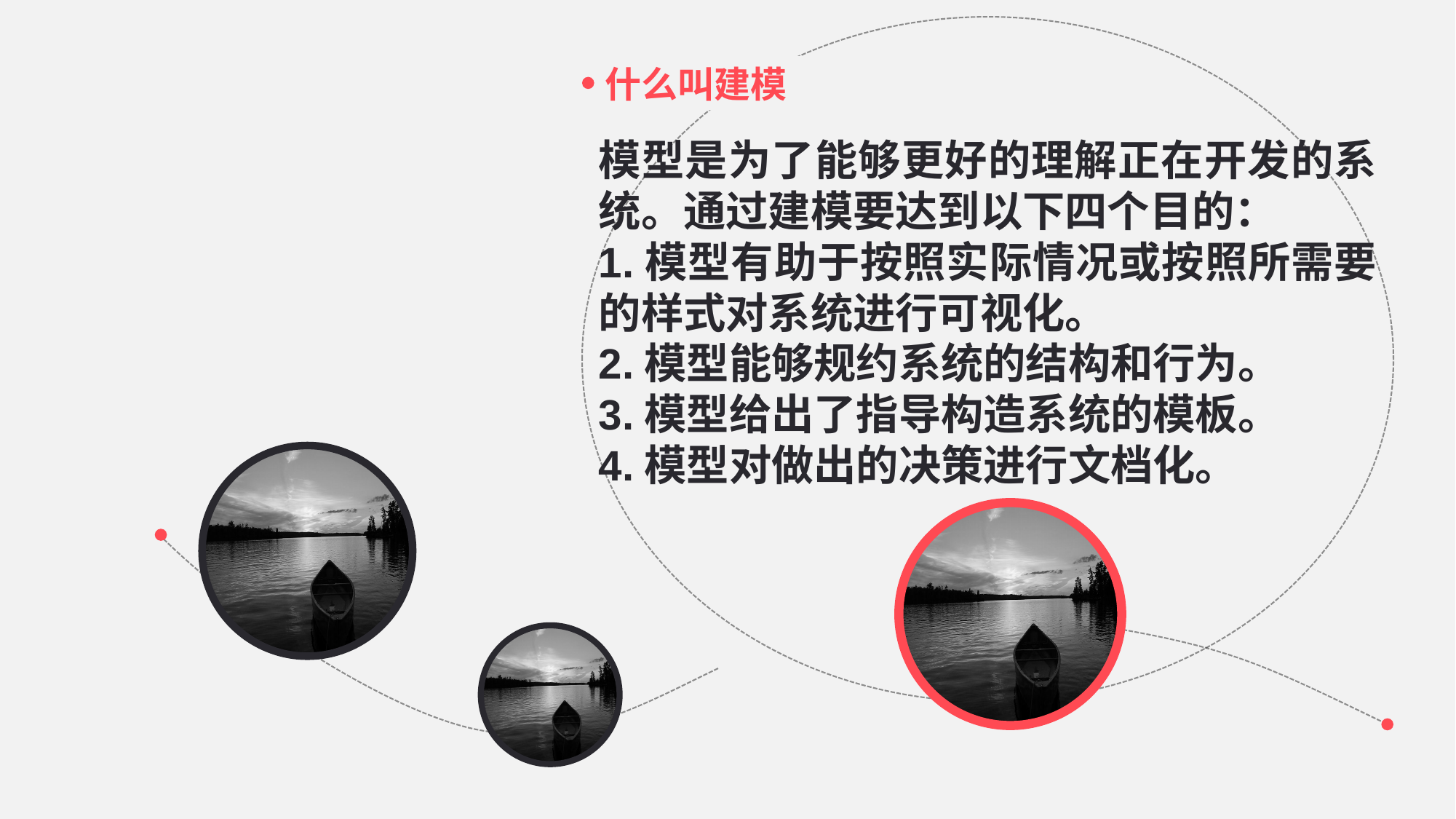

什么叫建模

模型是为了能够更好的理解正在开发的系统。通过建模要达到以下四个目的：
1.模型有助于按照实际情况或按照所需要的样式对系统进行可视化。
2.模型能够规约系统的结构和行为。
3.模型给出了指导构造系统的模板。
4.模型对做出的决策进行文档化。